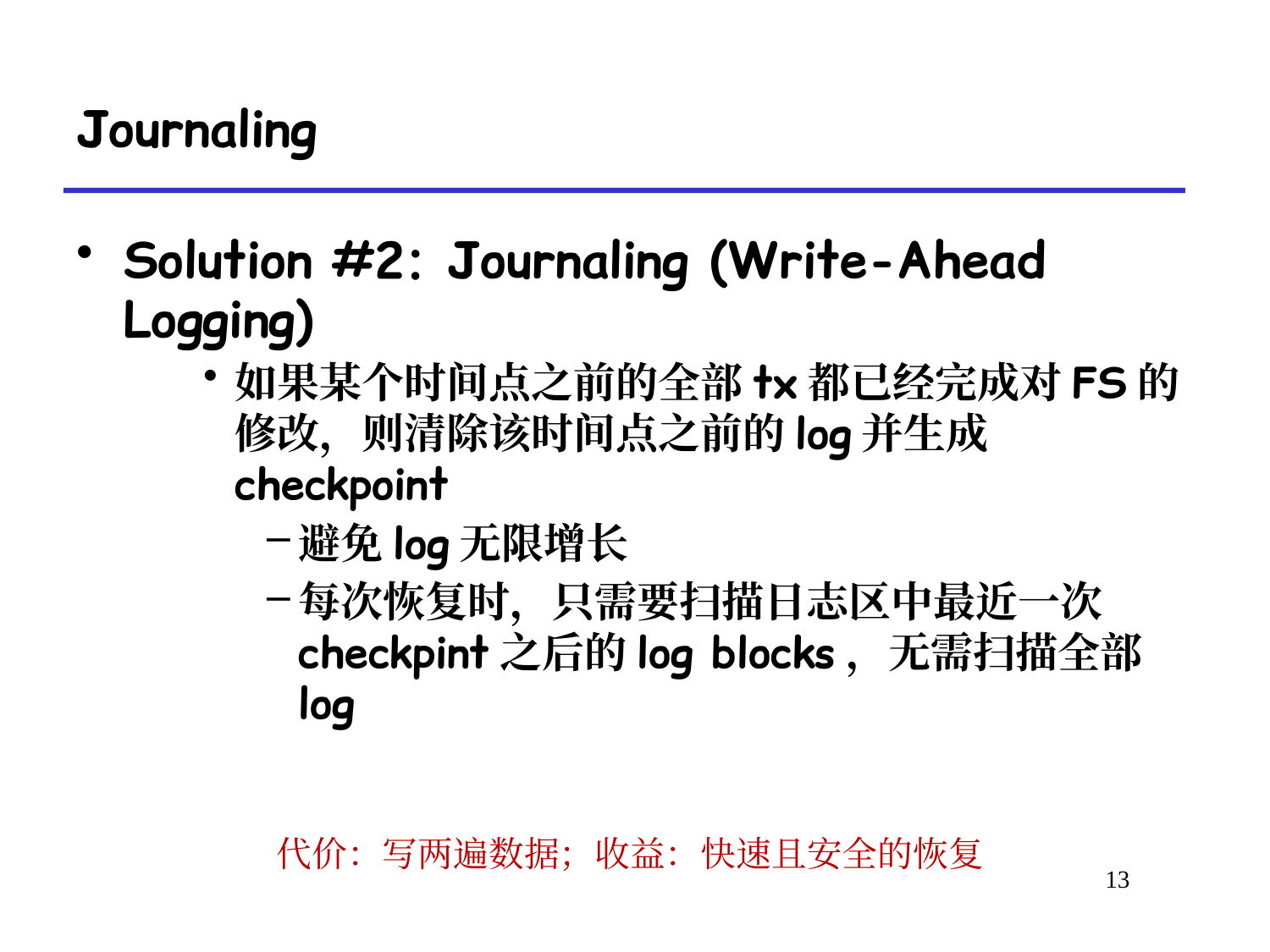

# Journaling
Solution #2: Journaling (Write-Ahead Logging)
如果某个时间点之前的全部tx都已经完成对FS的修改，则清除该时间点之前的log并生成checkpoint
避免log无限增长
每次恢复时，只需要扫描日志区中最近一次checkpint之后的log blocks，无需扫描全部log
代价：写两遍数据；收益：快速且安全的恢复
13